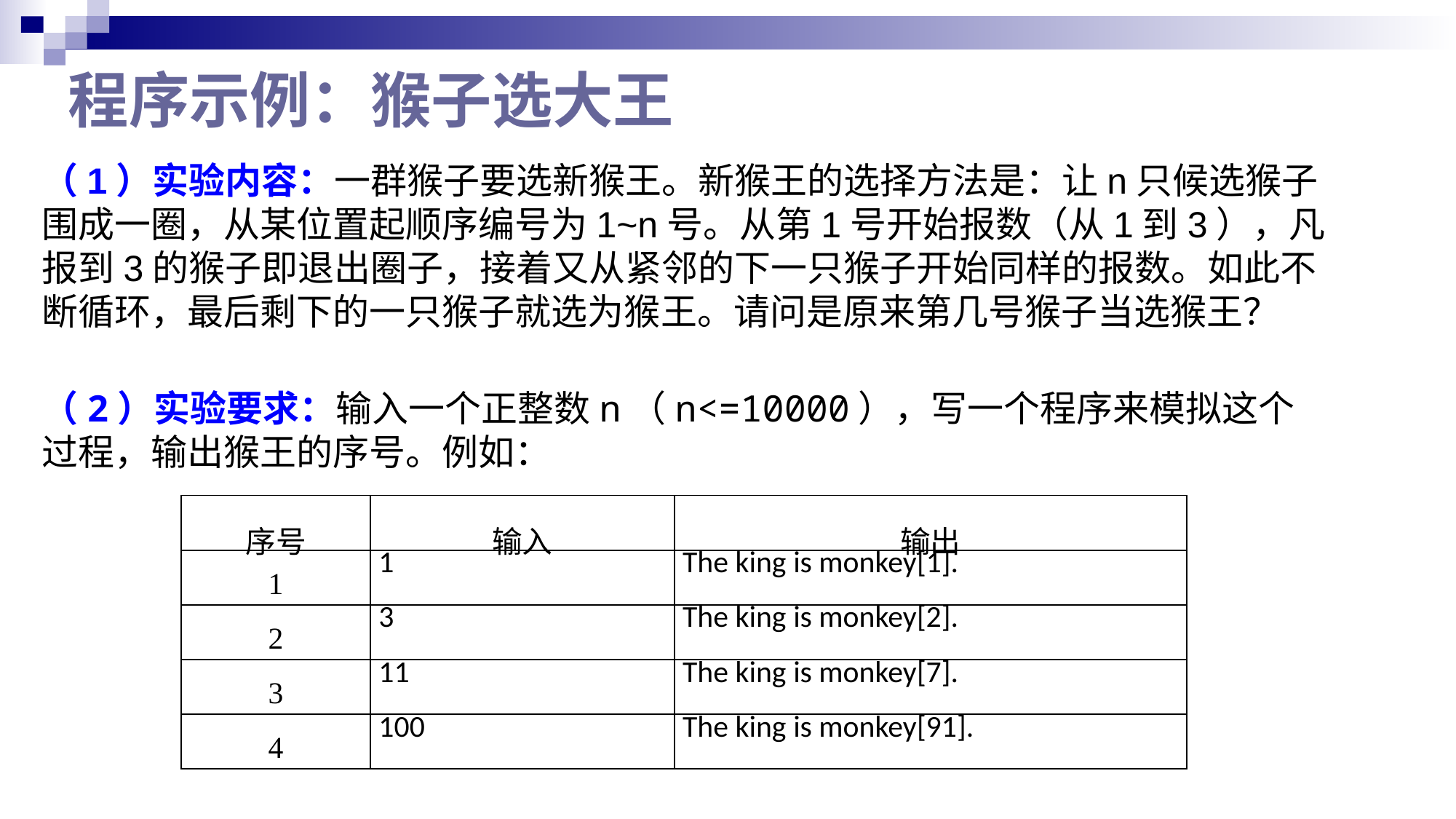

# 程序示例：猴子选大王
（1）实验内容：一群猴子要选新猴王。新猴王的选择方法是：让n只候选猴子围成一圈，从某位置起顺序编号为1~n号。从第1号开始报数（从1到3），凡报到3的猴子即退出圈子，接着又从紧邻的下一只猴子开始同样的报数。如此不断循环，最后剩下的一只猴子就选为猴王。请问是原来第几号猴子当选猴王？
（2）实验要求：输入一个正整数n（n<=10000），写一个程序来模拟这个过程，输出猴王的序号。例如：
| 序号 | 输入 | 输出 |
| --- | --- | --- |
| 1 | 1 | The king is monkey[1]. |
| 2 | 3 | The king is monkey[2]. |
| 3 | 11 | The king is monkey[7]. |
| 4 | 100 | The king is monkey[91]. |